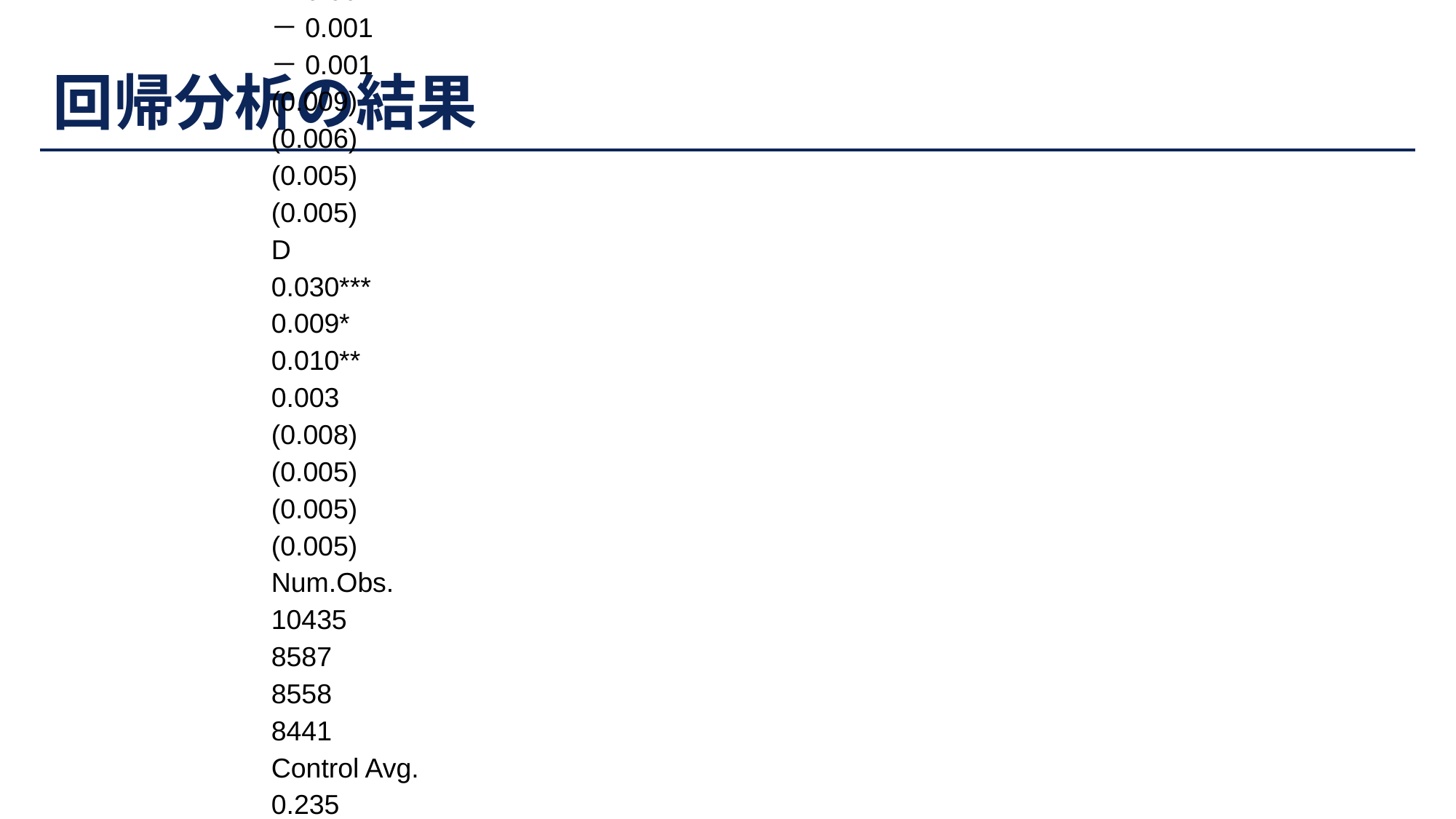

# 回帰分析の結果
CT
Candidate
Consent
Donation
B
0.032***
0.003
0.004
0.002
(0.008)
(0.005)
(0.004)
(0.004)
C
0.013
－0.002
－0.001
－0.001
(0.009)
(0.006)
(0.005)
(0.005)
D
0.030***
0.009*
0.010**
0.003
(0.008)
(0.005)
(0.005)
(0.005)
Num.Obs.
10435
8587
8558
8441
Control Avg.
0.235
0.078
0.069
0.057
F-tests, p-value
B = C
0.082
0.439
0.419
0.475
B = D
0.821
0.234
0.219
0.823
C = D
0.130
0.054
0.041
0.386
 * p < 0.1, ** p < 0.05, *** p < 0.01